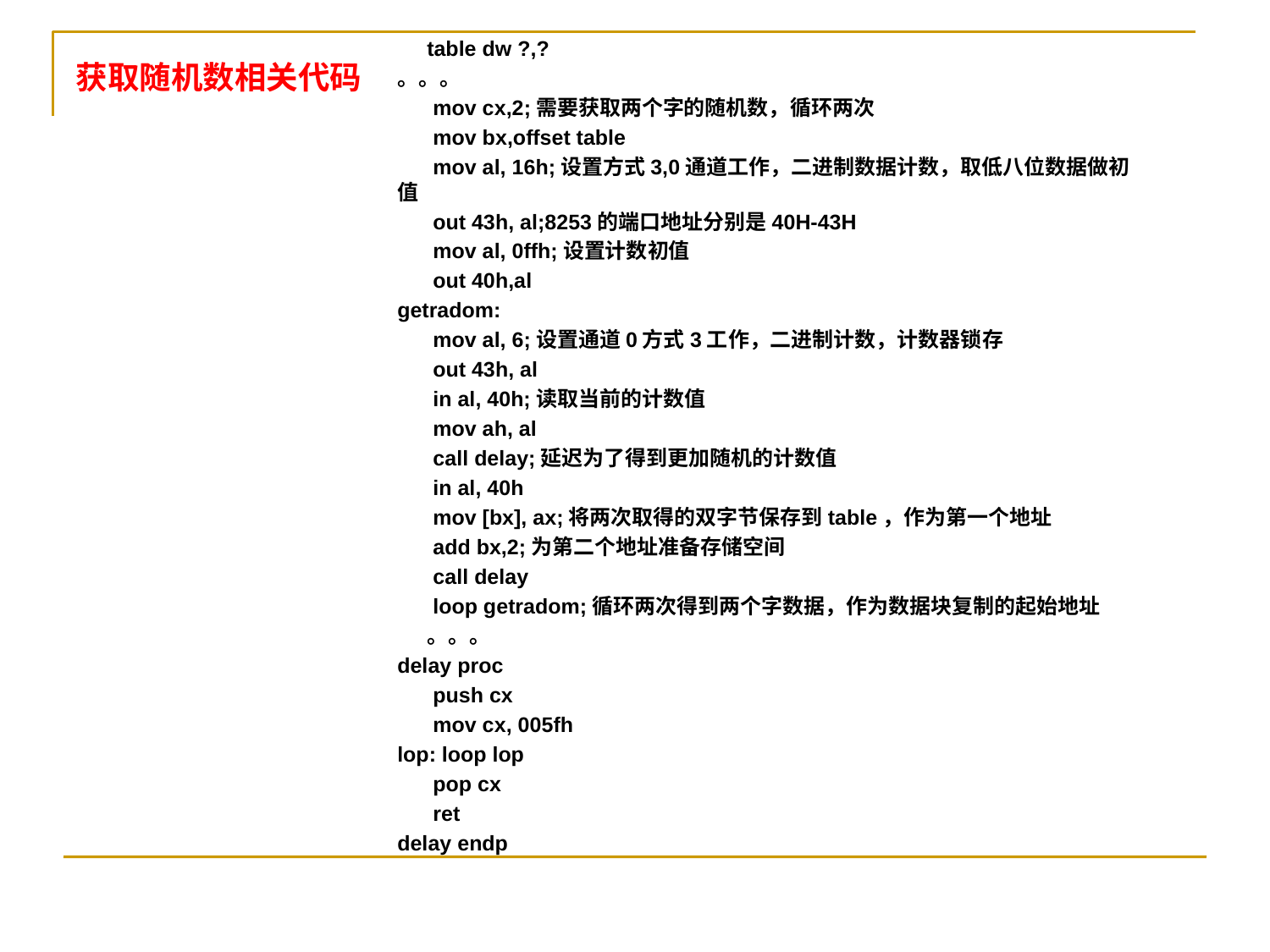

table dw ?,?
。。。
      mov cx,2;需要获取两个字的随机数，循环两次
      mov bx,offset table
      mov al, 16h;设置方式3,0通道工作，二进制数据计数，取低八位数据做初值
      out 43h, al;8253的端口地址分别是40H-43H
      mov al, 0ffh;设置计数初值
      out 40h,al
getradom:
      mov al, 6;设置通道0方式3工作，二进制计数，计数器锁存
      out 43h, al
      in al, 40h;读取当前的计数值
      mov ah, al
      call delay;延迟为了得到更加随机的计数值
      in al, 40h
      mov [bx], ax;将两次取得的双字节保存到table，作为第一个地址
      add bx,2;为第二个地址准备存储空间
      call delay
      loop getradom;循环两次得到两个字数据，作为数据块复制的起始地址
     。。。
delay proc
      push cx
      mov cx, 005fh
lop: loop lop
      pop cx
      ret
delay endp

# 获取随机数相关代码